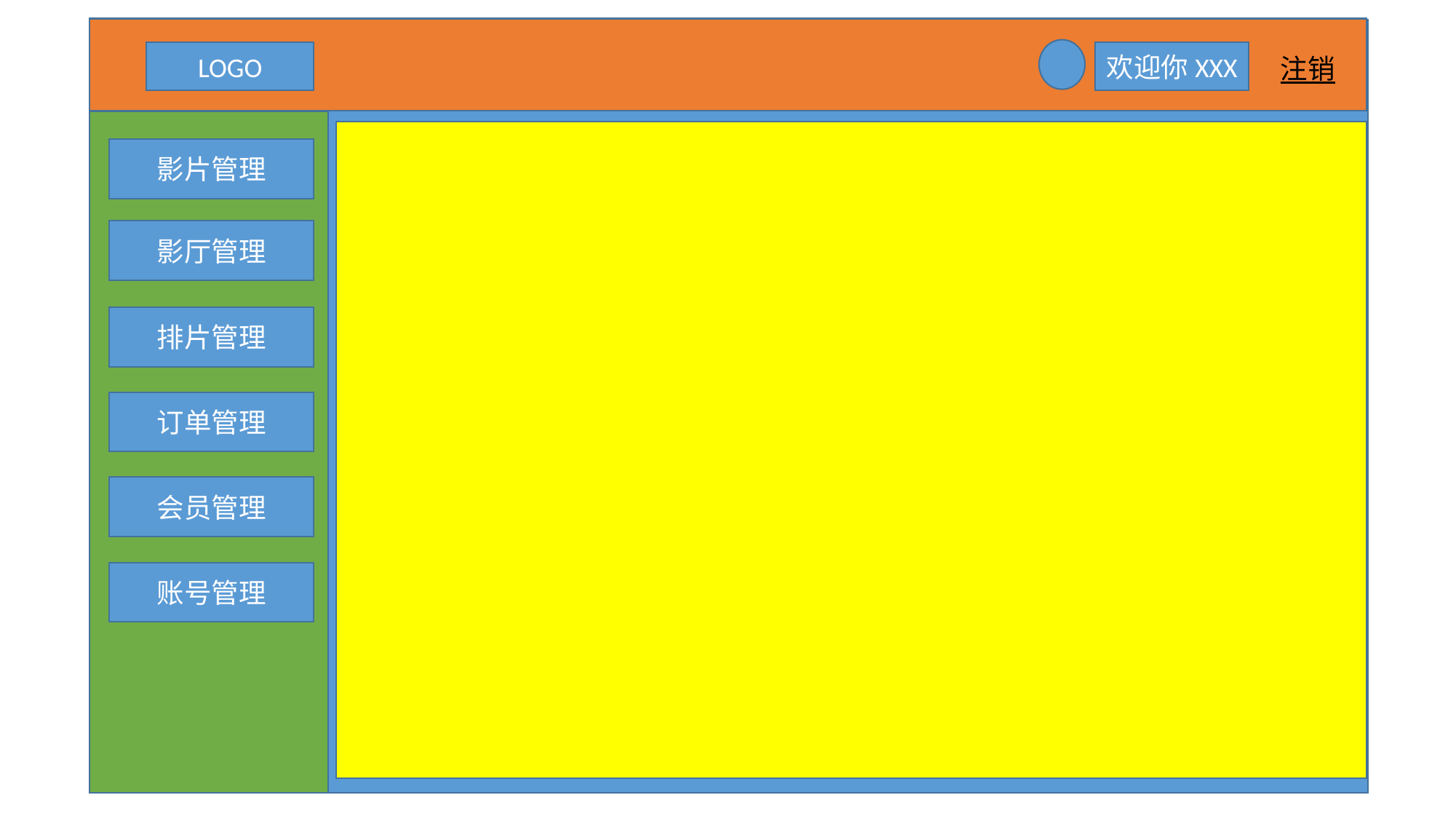

LOGO
欢迎你XXX
注销

影片管理
影厅管理
排片管理
订单管理
会员管理
账号管理